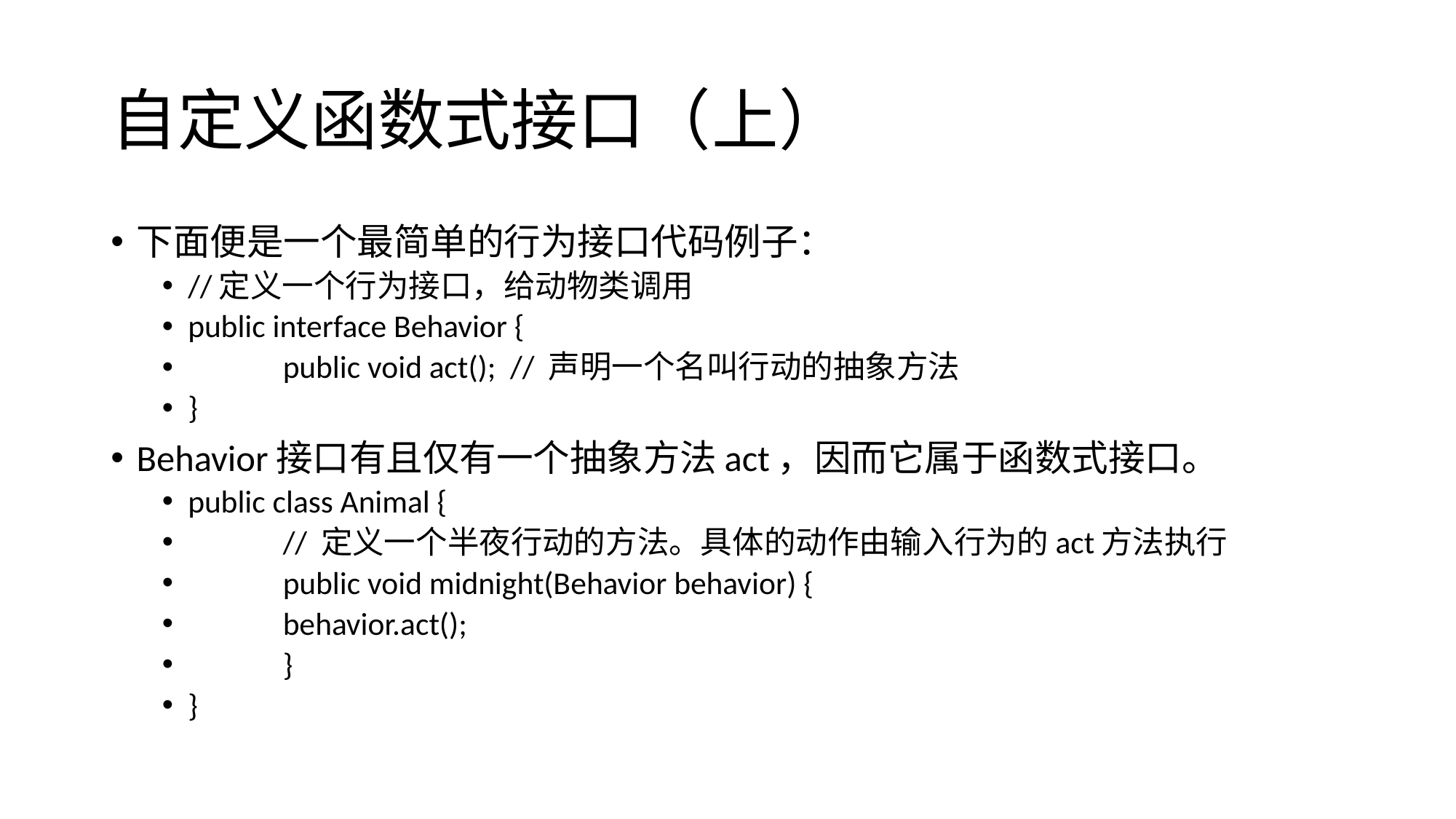

# 自定义函数式接口（上）
下面便是一个最简单的行为接口代码例子：
//定义一个行为接口，给动物类调用
public interface Behavior {
	public void act();  // 声明一个名叫行动的抽象方法
}
Behavior接口有且仅有一个抽象方法act，因而它属于函数式接口。
public class Animal {
	// 定义一个半夜行动的方法。具体的动作由输入行为的act方法执行
	public void midnight(Behavior behavior) {
		behavior.act();
	}
}